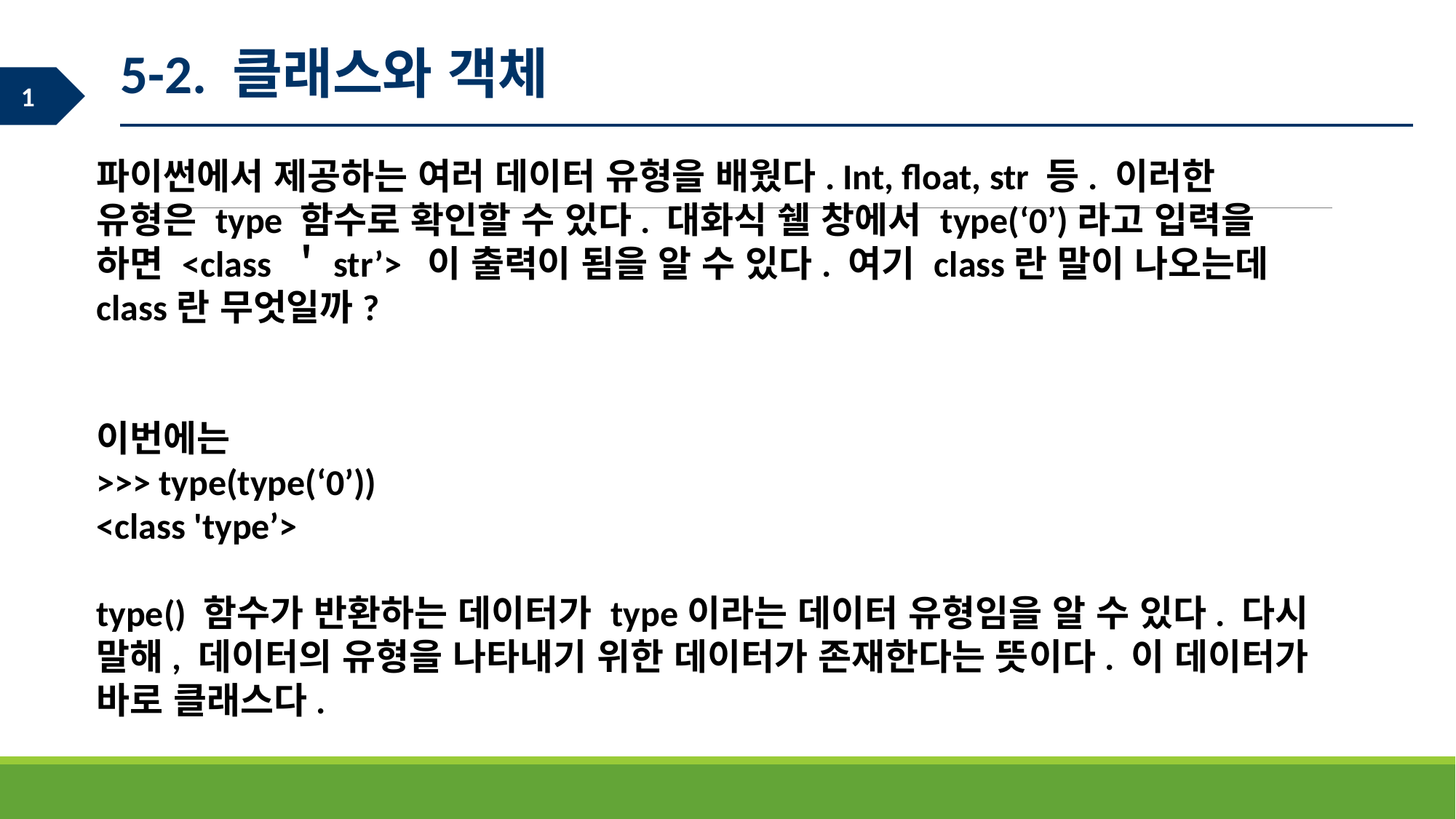

5-2. 클래스와 객체
파이썬에서 제공하는 여러 데이터 유형을 배웠다. Int, float, str 등. 이러한 유형은 type 함수로 확인할 수 있다. 대화식 쉘 창에서 type(‘0’)라고 입력을 하면 <class ＇str’>  이 출력이 됨을 알 수 있다. 여기 class란 말이 나오는데 class란 무엇일까?

이번에는
>>> type(type(‘0’))
<class 'type’>

type() 함수가 반환하는 데이터가 type이라는 데이터 유형임을 알 수 있다. 다시 말해, 데이터의 유형을 나타내기 위한 데이터가 존재한다는 뜻이다. 이 데이터가 바로 클래스다.